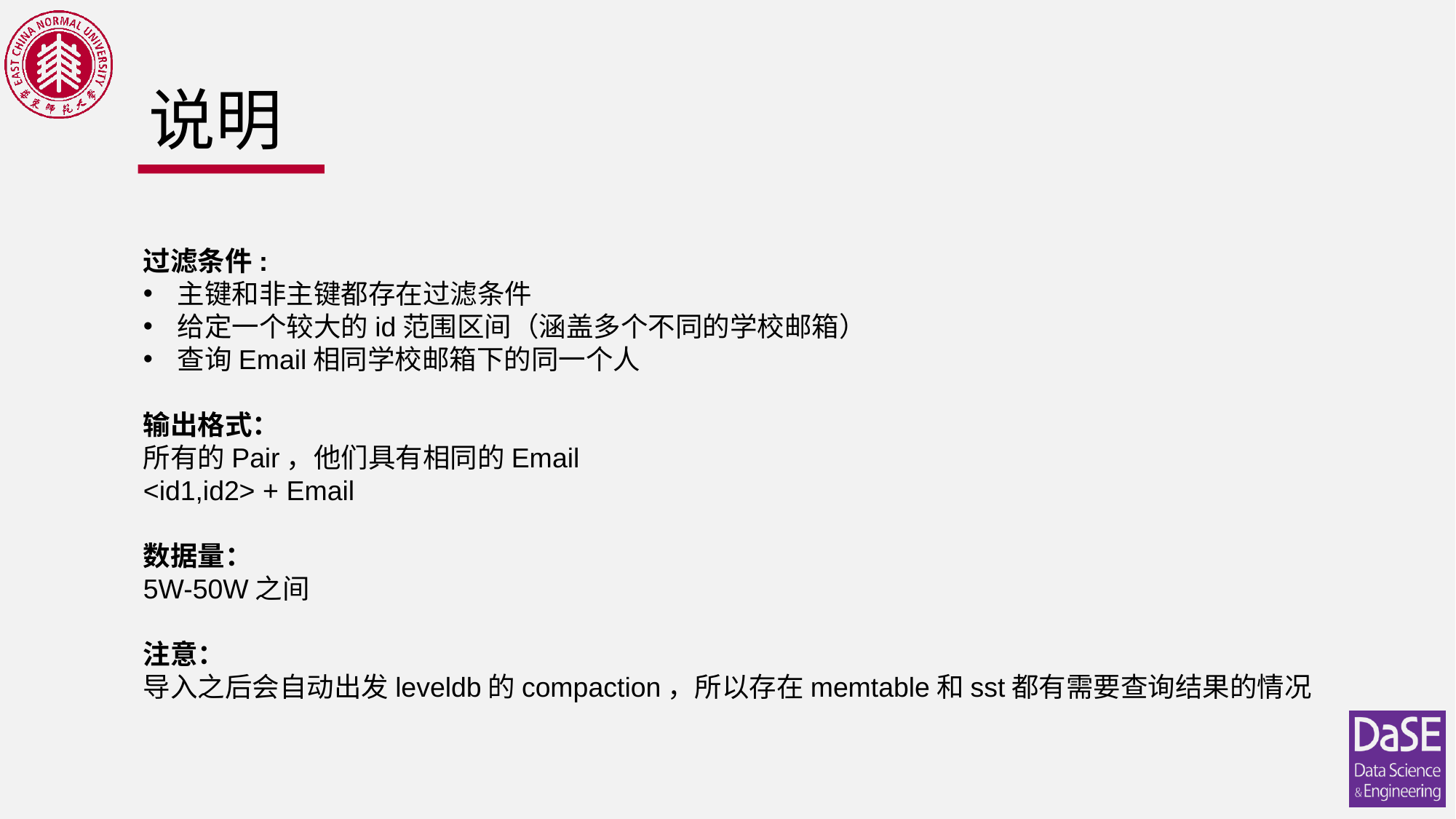

# 说明
过滤条件:
主键和非主键都存在过滤条件
给定一个较大的id范围区间（涵盖多个不同的学校邮箱）
查询Email相同学校邮箱下的同一个人

输出格式：
所有的Pair，他们具有相同的Email
<id1,id2> + Email

数据量：
5W-50W之间

注意：
导入之后会自动出发leveldb的compaction，所以存在memtable和sst都有需要查询结果的情况